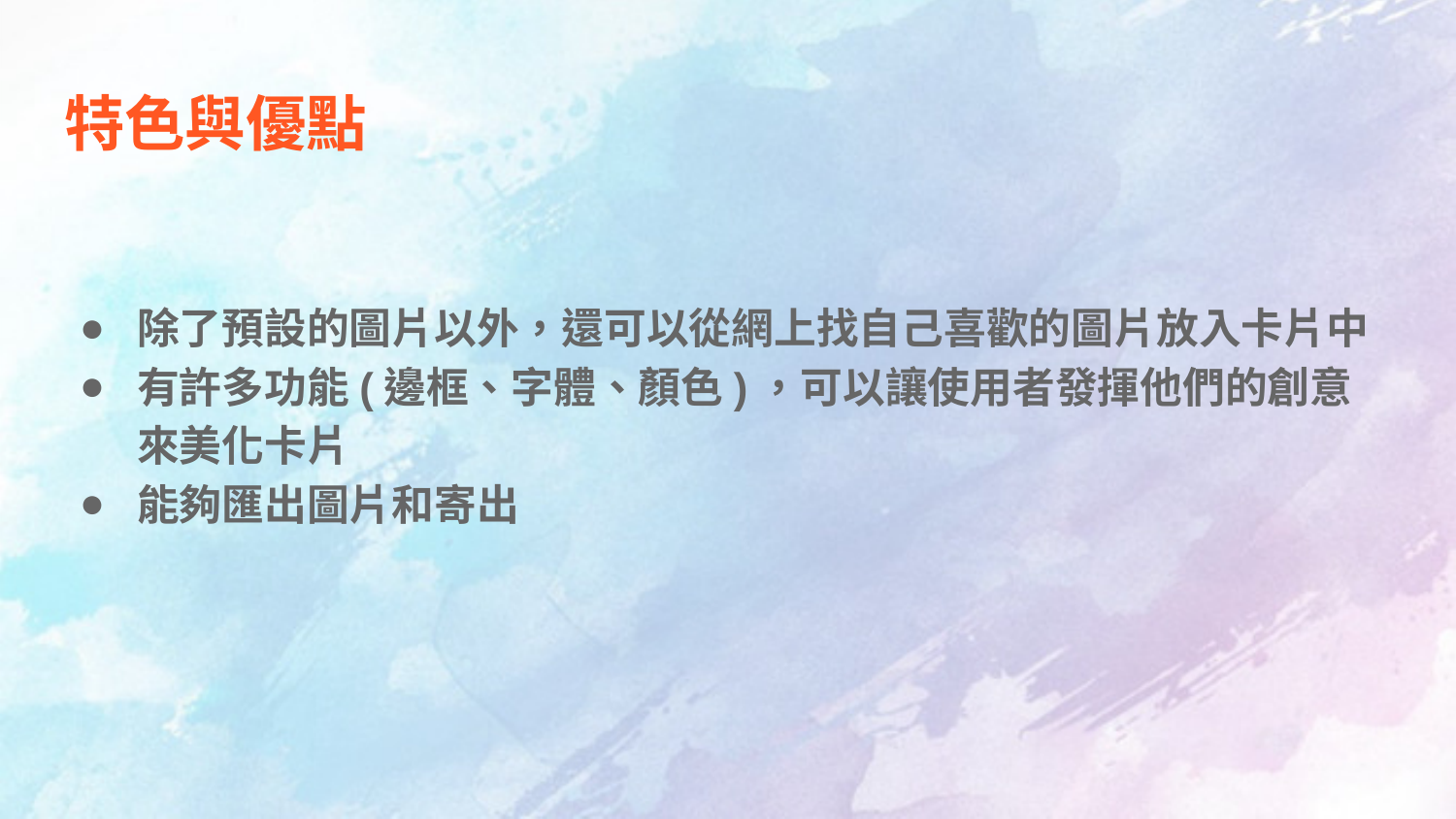

# 特色與優點
除了預設的圖片以外，還可以從網上找自己喜歡的圖片放入卡片中
有許多功能(邊框、字體、顏色)，可以讓使用者發揮他們的創意來美化卡片
能夠匯出圖片和寄出